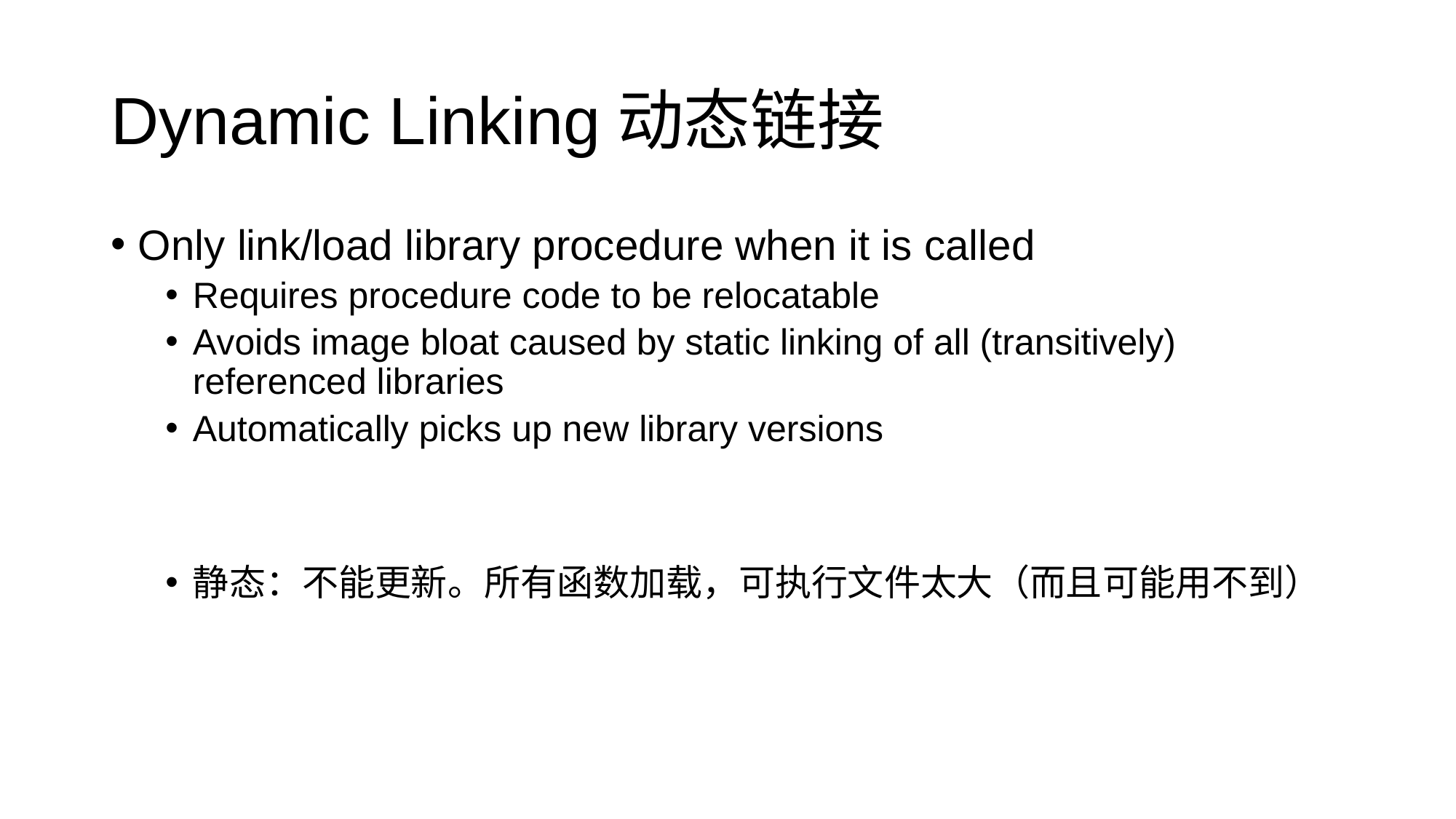

# Dynamic Linking动态链接
Only link/load library procedure when it is called
Requires procedure code to be relocatable
Avoids image bloat caused by static linking of all (transitively) referenced libraries
Automatically picks up new library versions

静态：不能更新。所有函数加载，可执行文件太大（而且可能用不到）